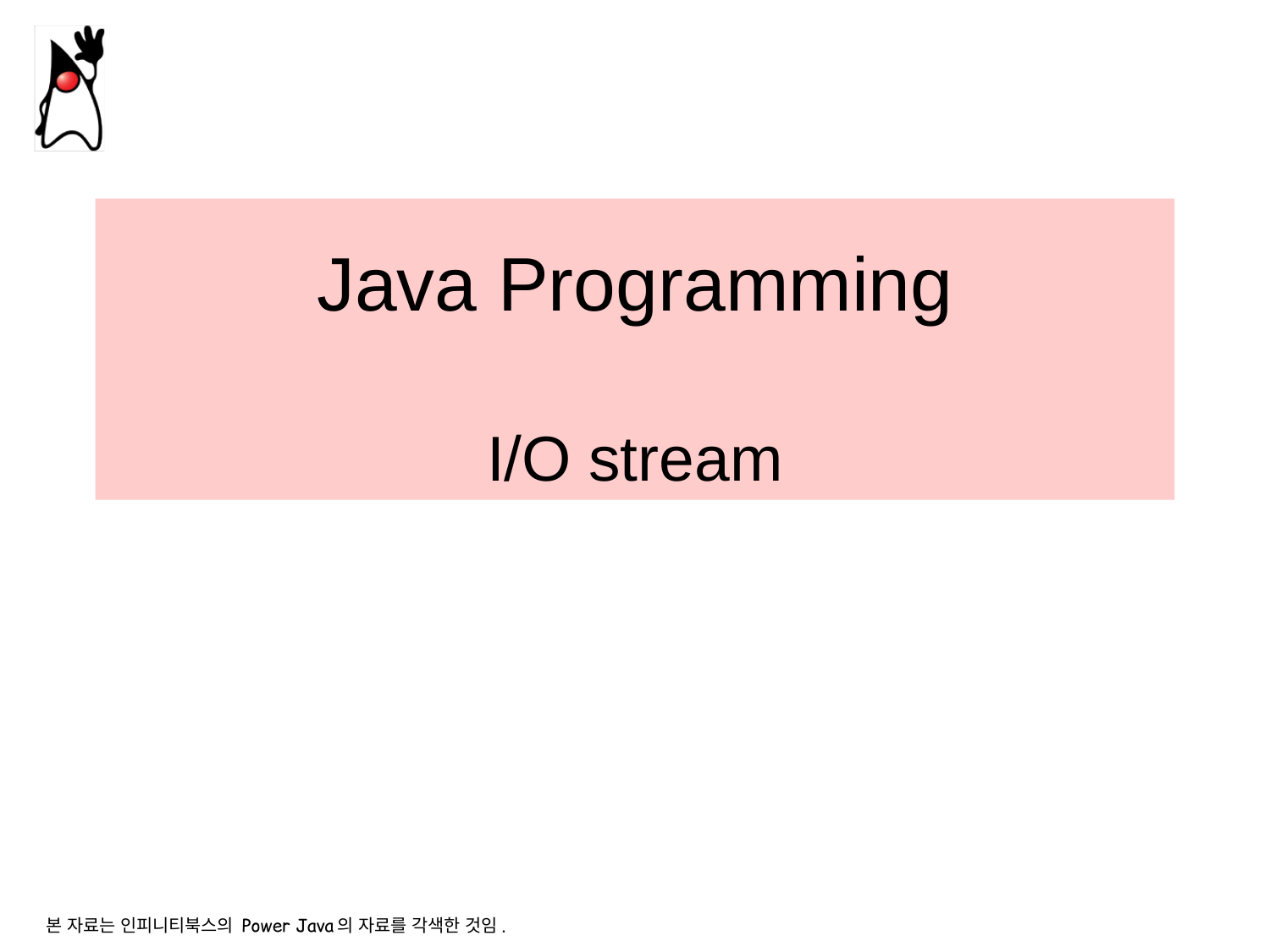

# Java Programming I/O stream

본 자료는 인피니티북스의 Power Java의 자료를 각색한 것임.